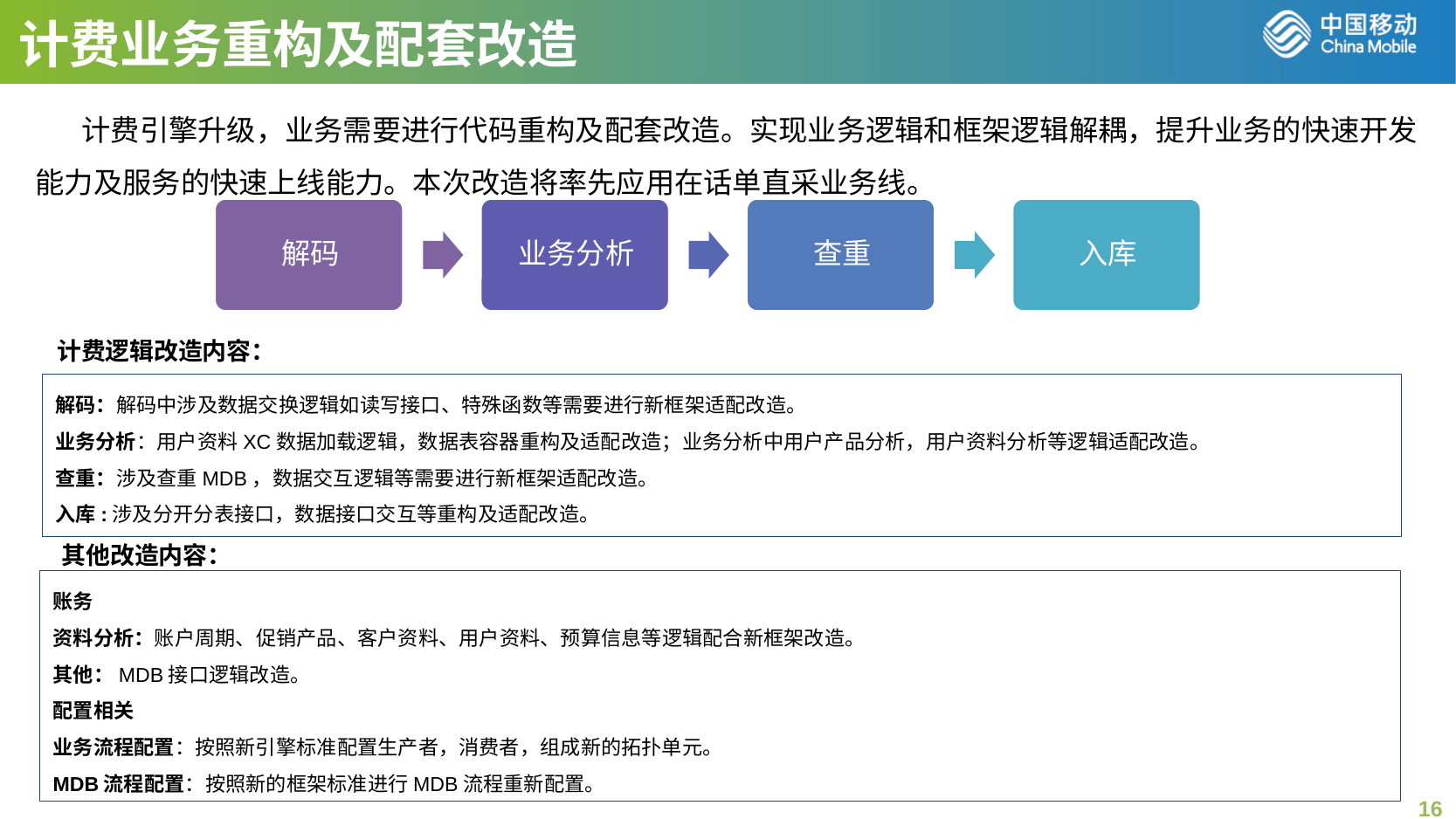

# 计费业务重构及配套改造
      计费引擎升级，业务需要进行代码重构及配套改造。实现业务逻辑和框架逻辑解耦，提升业务的快速开发能力及服务的快速上线能力。本次改造将率先应用在话单直采业务线。
解码

业务分析

查重

入库

计费逻辑改造内容：
解码：解码中涉及数据交换逻辑如读写接口、特殊函数等需要进行新框架适配改造。
业务分析：用户资料XC数据加载逻辑，数据表容器重构及适配改造；业务分析中用户产品分析，用户资料分析等逻辑适配改造。
查重：涉及查重MDB，数据交互逻辑等需要进行新框架适配改造。
入库:涉及分开分表接口，数据接口交互等重构及适配改造。

其他改造内容：
账务
资料分析：账户周期、促销产品、客户资料、用户资料、预算信息等逻辑配合新框架改造。
其他：MDB接口逻辑改造。
配置相关
业务流程配置：按照新引擎标准配置生产者，消费者，组成新的拓扑单元。
MDB流程配置：按照新的框架标准进行MDB流程重新配置。